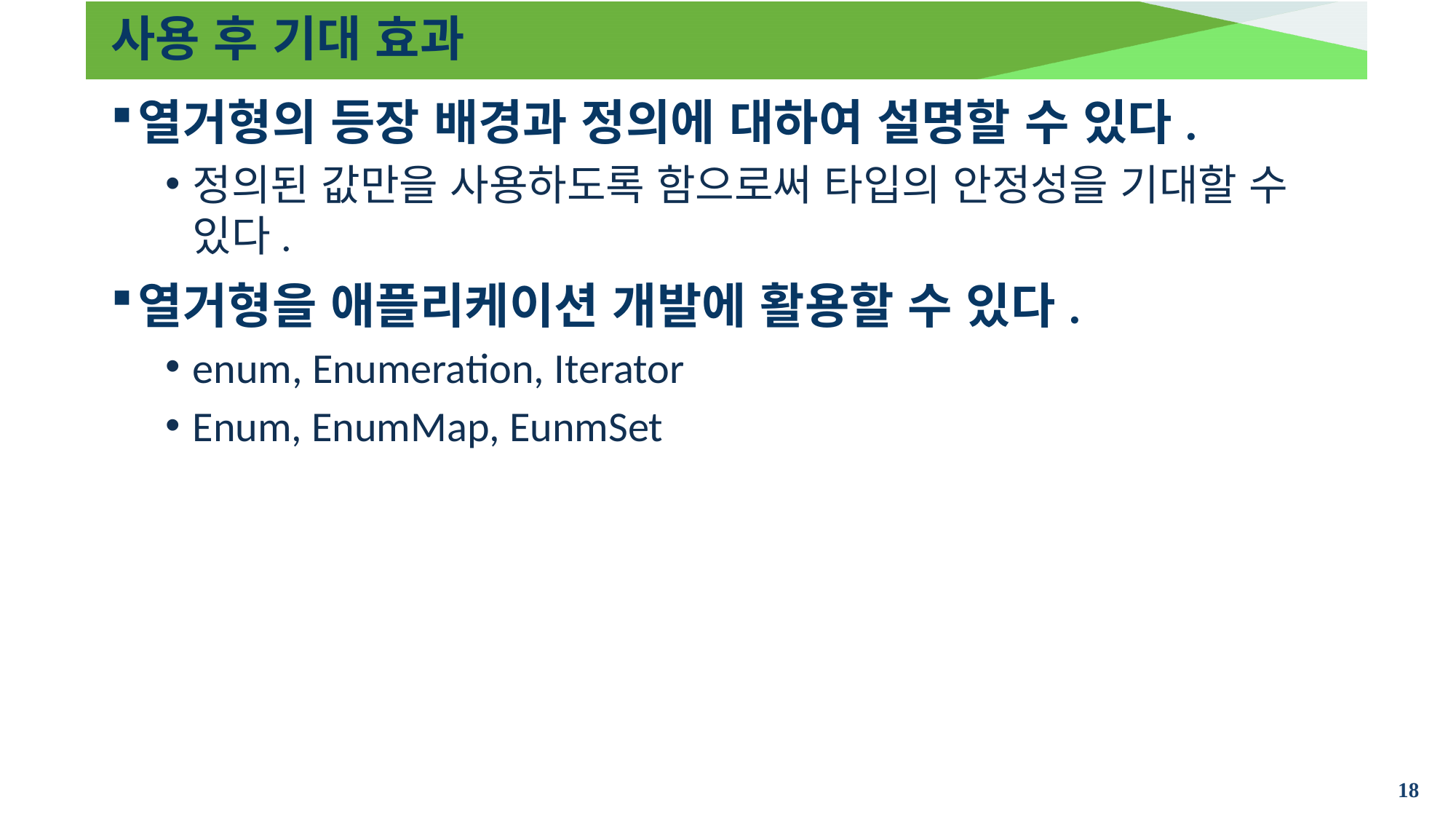

# 사용 후 기대 효과
열거형의 등장 배경과 정의에 대하여 설명할 수 있다.
정의된 값만을 사용하도록 함으로써 타입의 안정성을 기대할 수 있다.
열거형을 애플리케이션 개발에 활용할 수 있다.
enum, Enumeration, Iterator
Enum, EnumMap, EunmSet

18